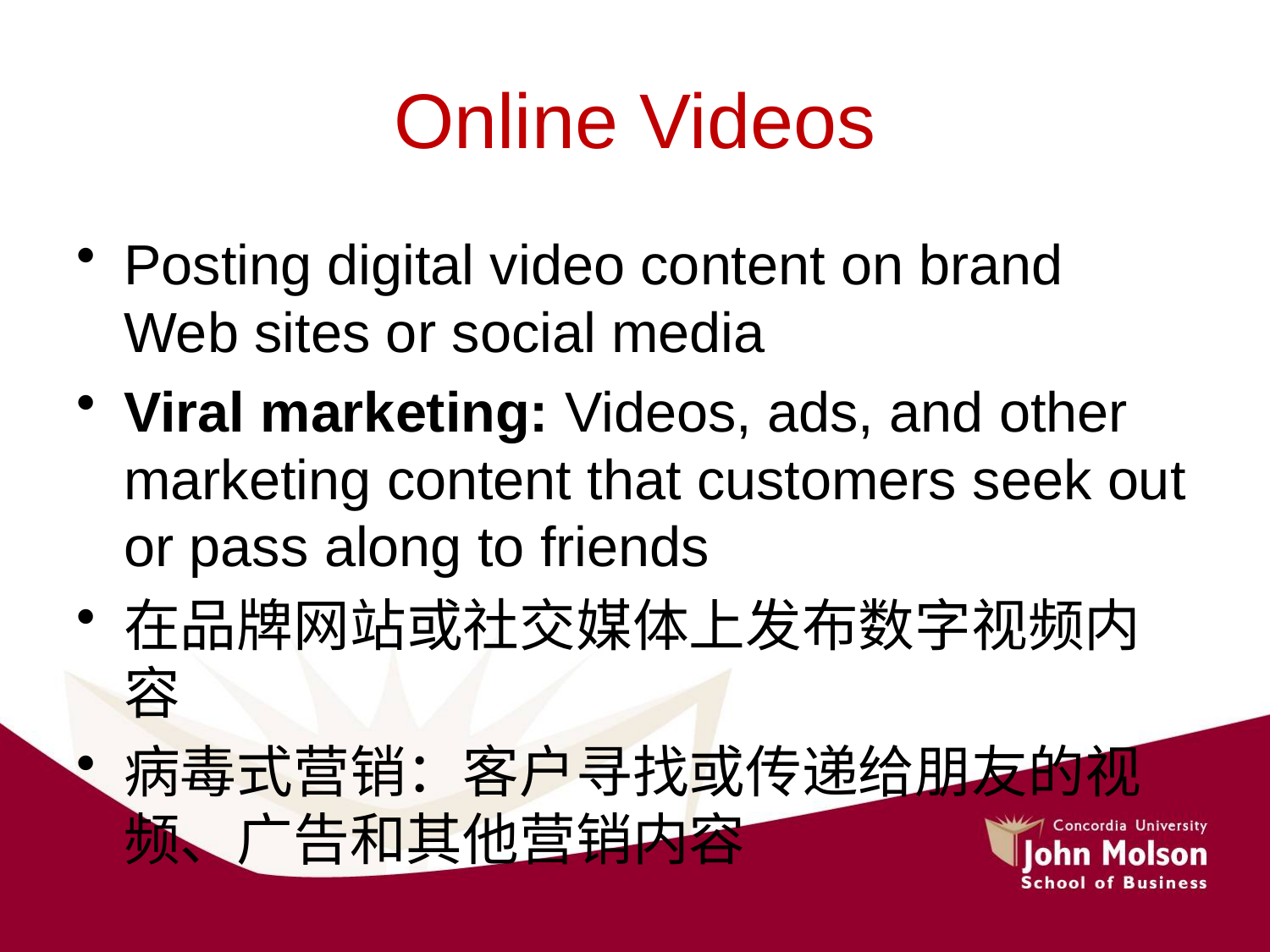

# Online Videos
Posting digital video content on brand Web sites or social media
Viral marketing: Videos, ads, and other marketing content that customers seek out or pass along to friends
在品牌网站或社交媒体上发布数字视频内容
病毒式营销：客户寻找或传递给朋友的视频、广告和其他营销内容